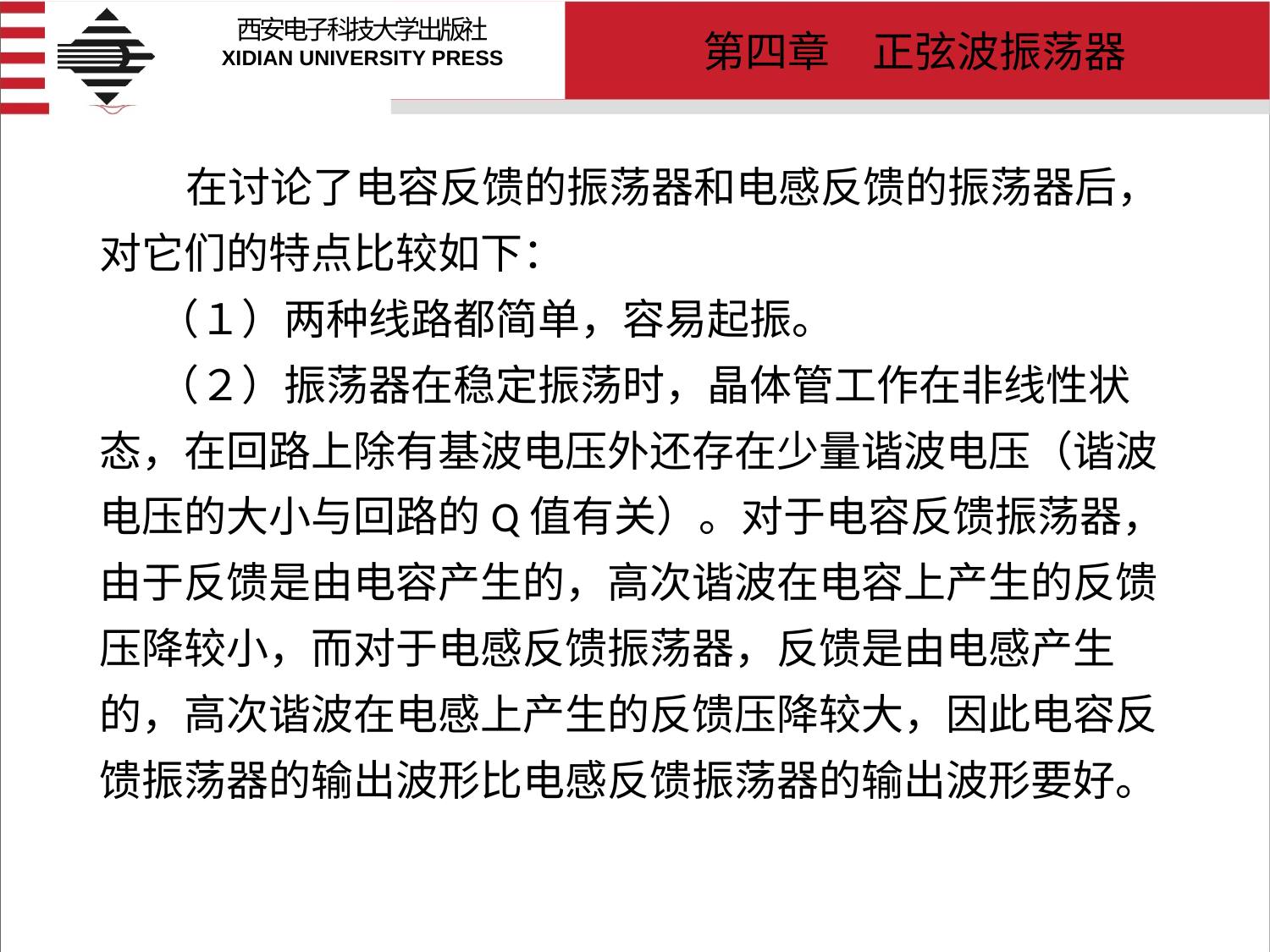

# 在讨论了电容反馈的振荡器和电感反馈的振荡器后，对它们的特点比较如下： （１）两种线路都简单，容易起振。 （２）振荡器在稳定振荡时，晶体管工作在非线性状态，在回路上除有基波电压外还存在少量谐波电压（谐波电压的大小与回路的Q值有关）。对于电容反馈振荡器，由于反馈是由电容产生的，高次谐波在电容上产生的反馈压降较小，而对于电感反馈振荡器，反馈是由电感产生的，高次谐波在电感上产生的反馈压降较大，因此电容反馈振荡器的输出波形比电感反馈振荡器的输出波形要好。